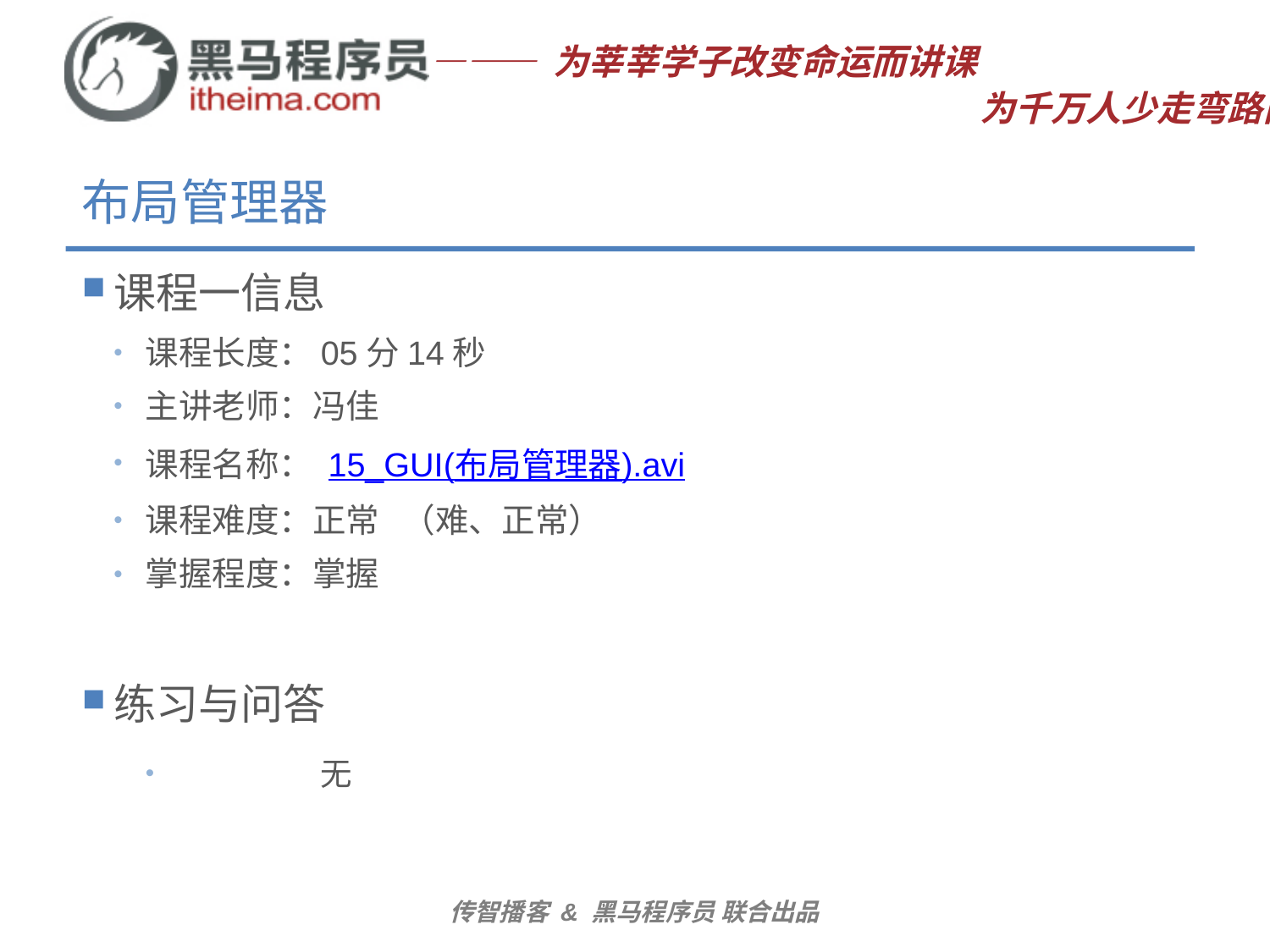

# 布局管理器
课程一信息
课程长度：05分14秒
主讲老师：冯佳
课程名称： 15_GUI(布局管理器).avi
课程难度：正常   （难、正常）
掌握程度：掌握

练习与问答
	无